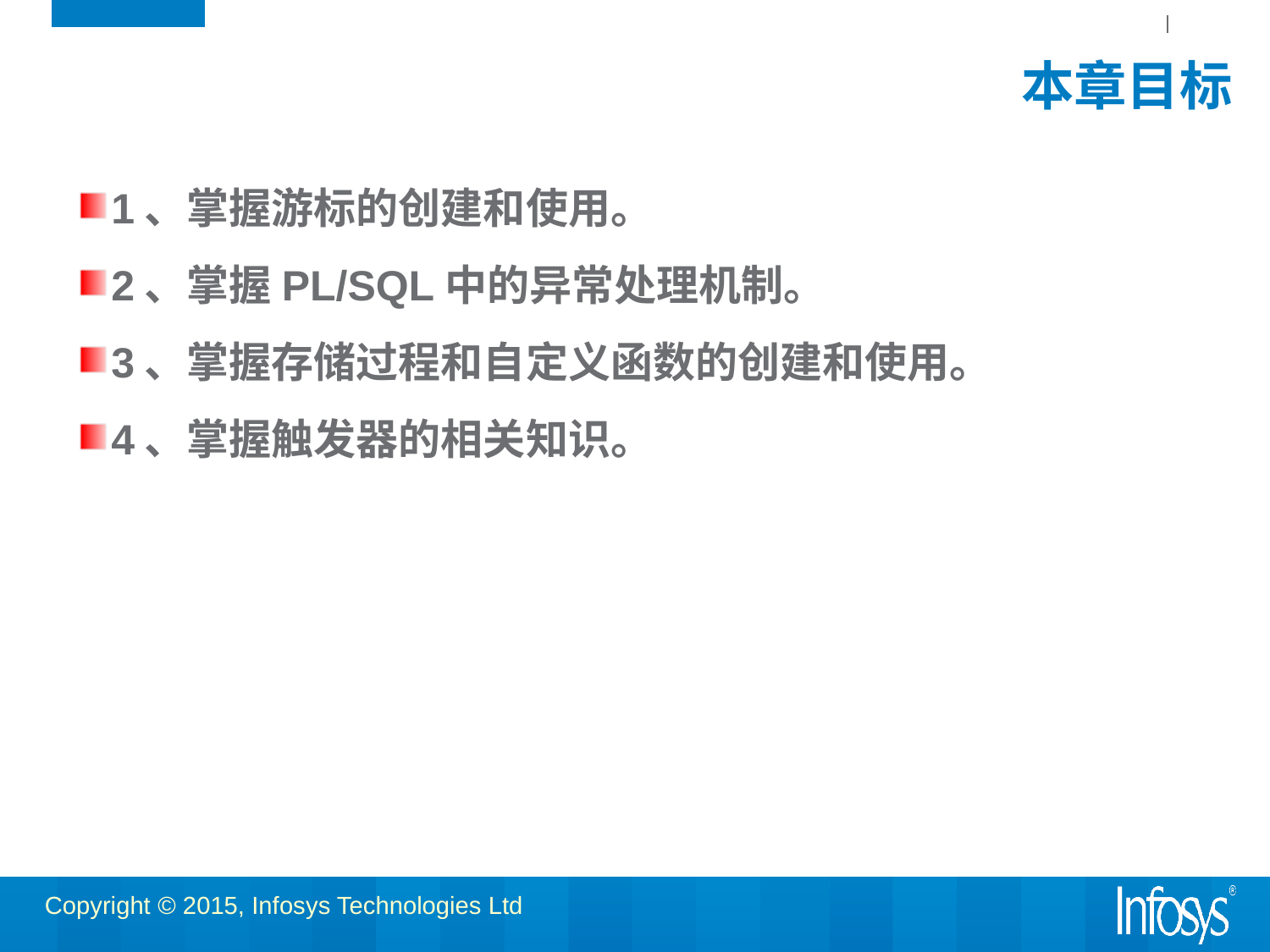

# 本章目标
1、掌握游标的创建和使用。
2、掌握PL/SQL中的异常处理机制。
3、掌握存储过程和自定义函数的创建和使用。
4、掌握触发器的相关知识。